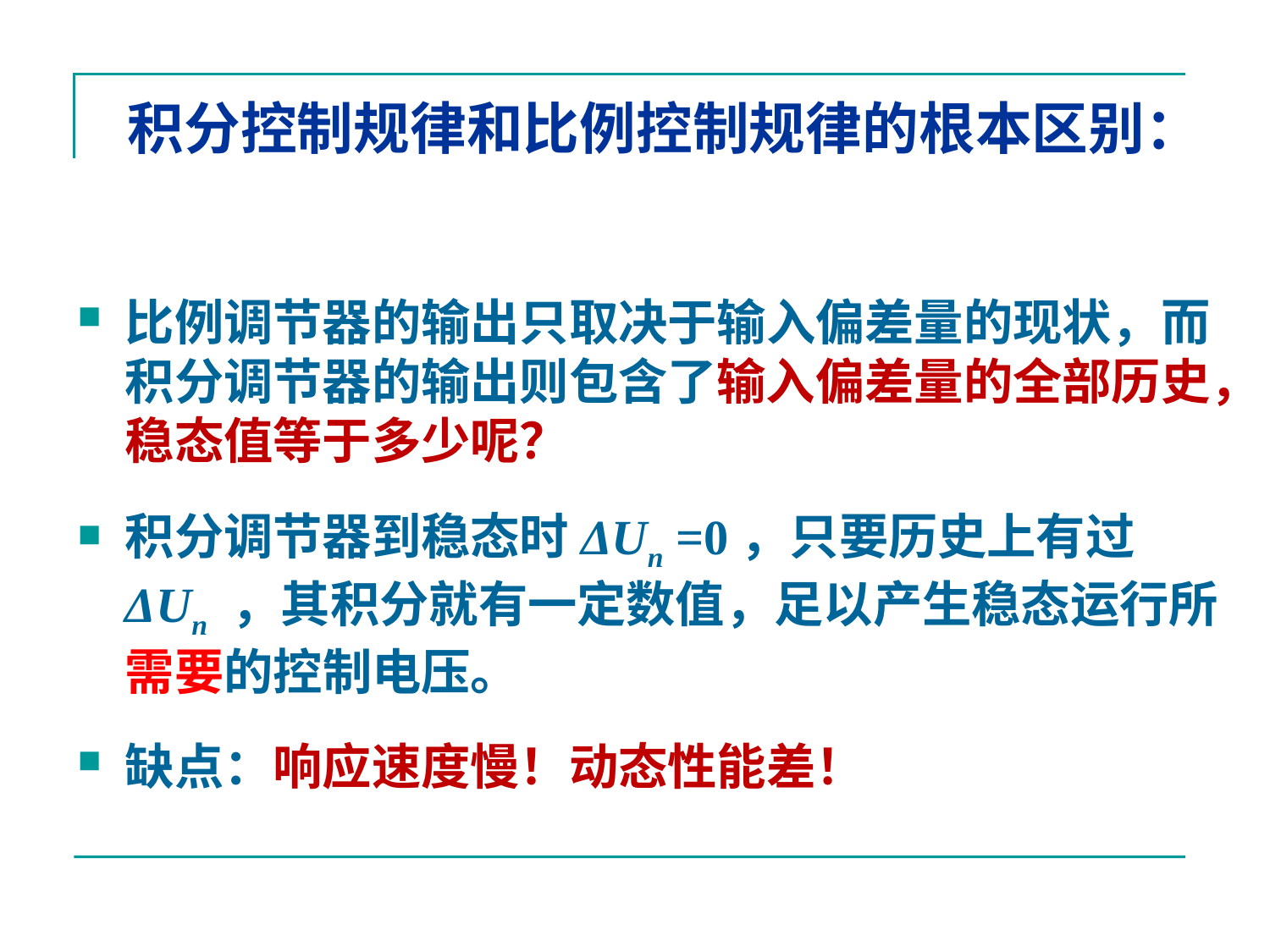

# 积分控制规律和比例控制规律的根本区别：

比例调节器的输出只取决于输入偏差量的现状，而积分调节器的输出则包含了输入偏差量的全部历史，稳态值等于多少呢？
积分调节器到稳态时ΔUn =0，只要历史上有过ΔUn ，其积分就有一定数值，足以产生稳态运行所需要的控制电压。
缺点：响应速度慢！动态性能差！